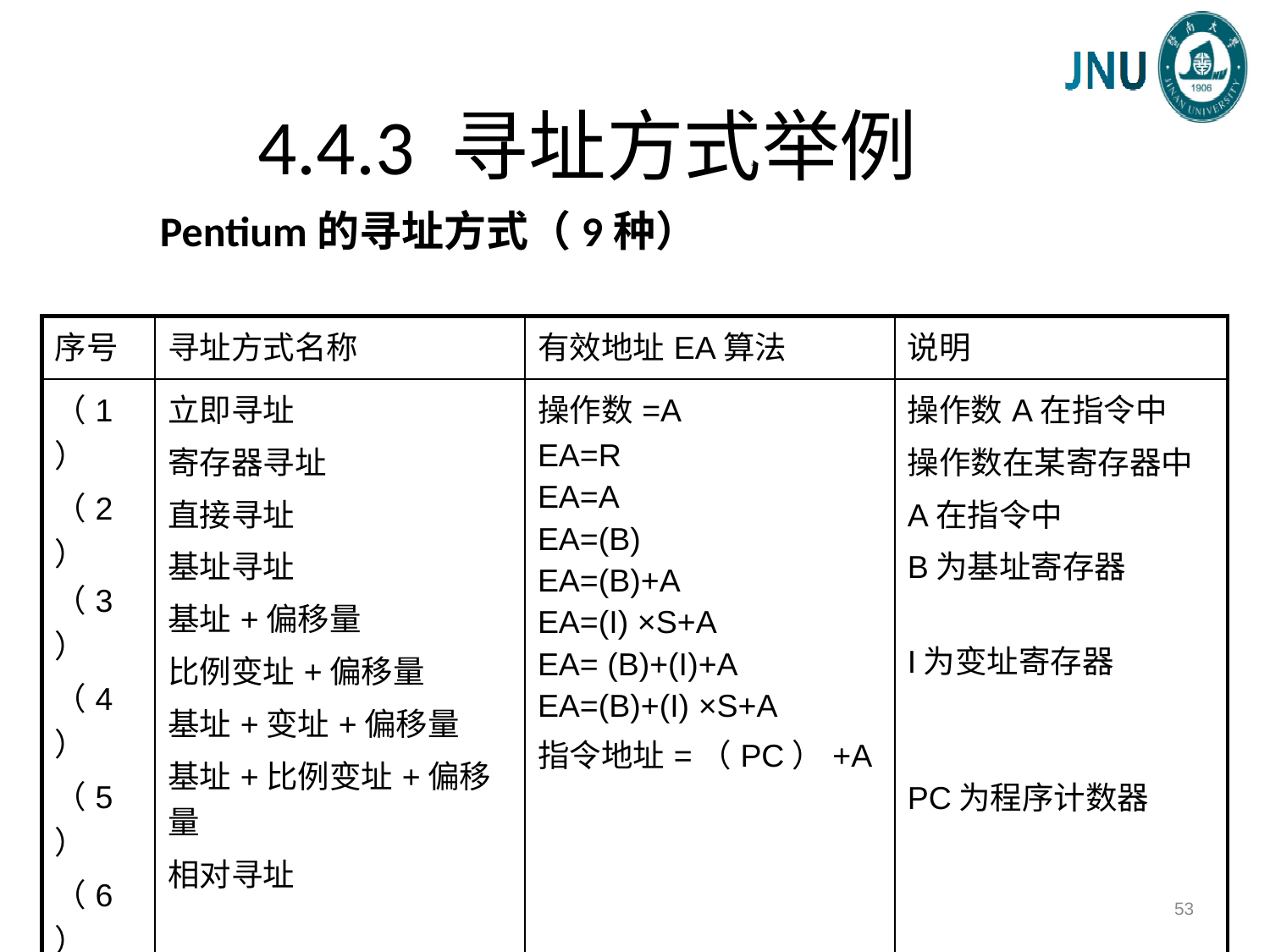

# 4.4.3 寻址方式举例
Pentium的寻址方式（9种）
| 序号 | 寻址方式名称 | 有效地址EA算法 | 说明 |
| --- | --- | --- | --- |
| （1） （2） （3） （4） （5） （6） （7） （8） （9） | 立即寻址 寄存器寻址 直接寻址 基址寻址 基址+偏移量 比例变址+偏移量 基址+变址+偏移量 基址+比例变址+偏移量 相对寻址 | 操作数=A EA=R EA=A EA=(B) EA=(B)+A EA=(I) ×S+A EA= (B)+(I)+A EA=(B)+(I) ×S+A 指令地址=（PC）+A | 操作数A在指令中 操作数在某寄存器中 A在指令中 B为基址寄存器 I为变址寄存器 PC为程序计数器 |
53